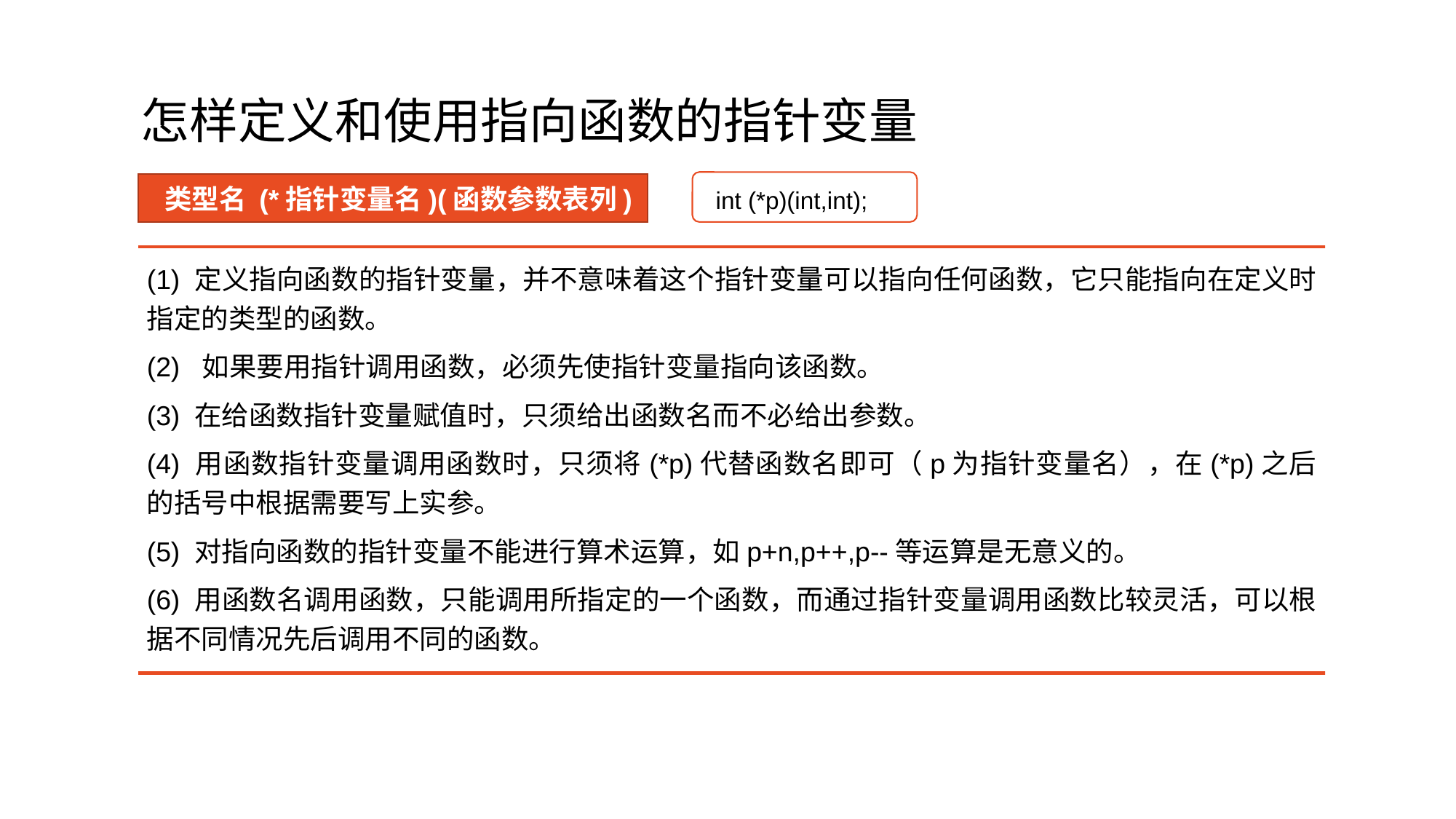

# 怎样定义和使用指向函数的指针变量
int (*p)(int,int);
类型名 (*指针变量名)(函数参数表列)
(1) 定义指向函数的指针变量，并不意味着这个指针变量可以指向任何函数，它只能指向在定义时指定的类型的函数。
(2)  如果要用指针调用函数，必须先使指针变量指向该函数。
(3) 在给函数指针变量赋值时，只须给出函数名而不必给出参数。
(4) 用函数指针变量调用函数时，只须将(*p)代替函数名即可（p为指针变量名），在(*p)之后的括号中根据需要写上实参。
(5) 对指向函数的指针变量不能进行算术运算，如p+n,p++,p--等运算是无意义的。
(6) 用函数名调用函数，只能调用所指定的一个函数，而通过指针变量调用函数比较灵活，可以根据不同情况先后调用不同的函数。